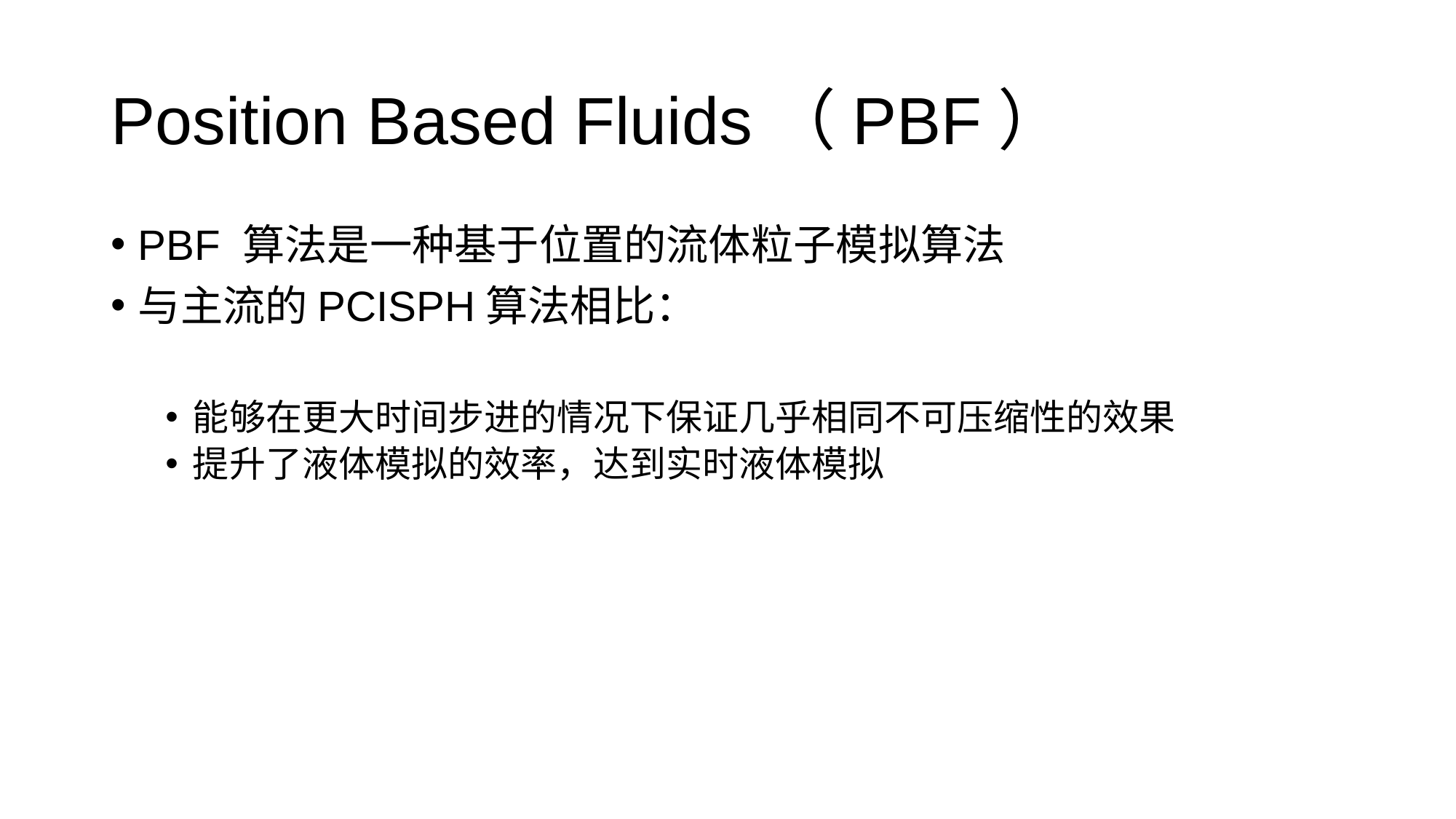

# Position Based Fluids（PBF）
PBF 算法是一种基于位置的流体粒子模拟算法
与主流的PCISPH算法相比：

能够在更大时间步进的情况下保证几乎相同不可压缩性的效果
提升了液体模拟的效率，达到实时液体模拟